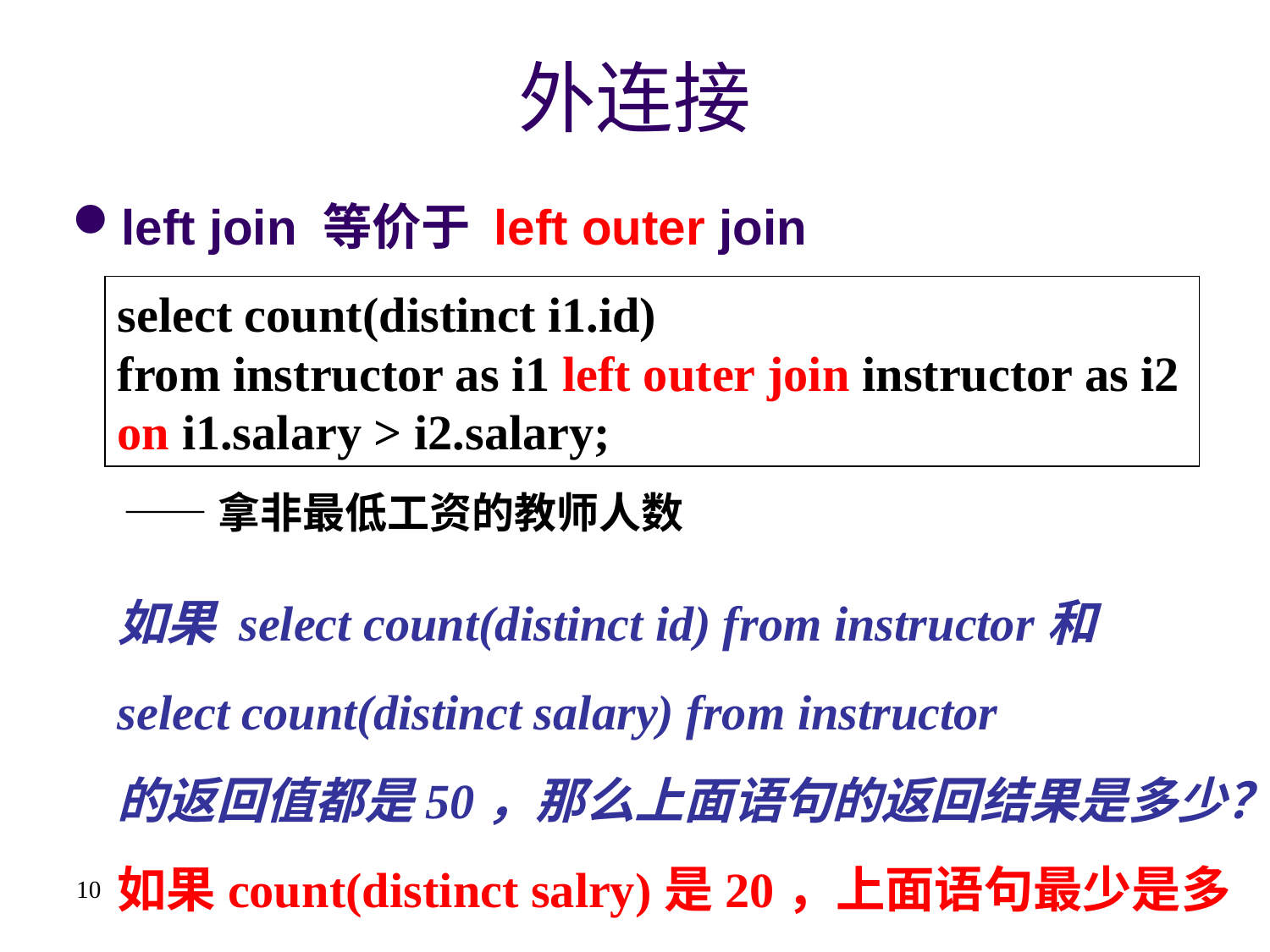

# 外连接
left join 等价于 left outer join
select count(distinct i1.id)
from instructor as i1 left outer join instructor as i2 on i1.salary > i2.salary;
——拿非最低工资的教师人数
如果 select count(distinct id) from instructor和
select count(distinct salary) from instructor
的返回值都是50，那么上面语句的返回结果是多少？
如果count(distinct salry)是20，上面语句最少是多少？
10